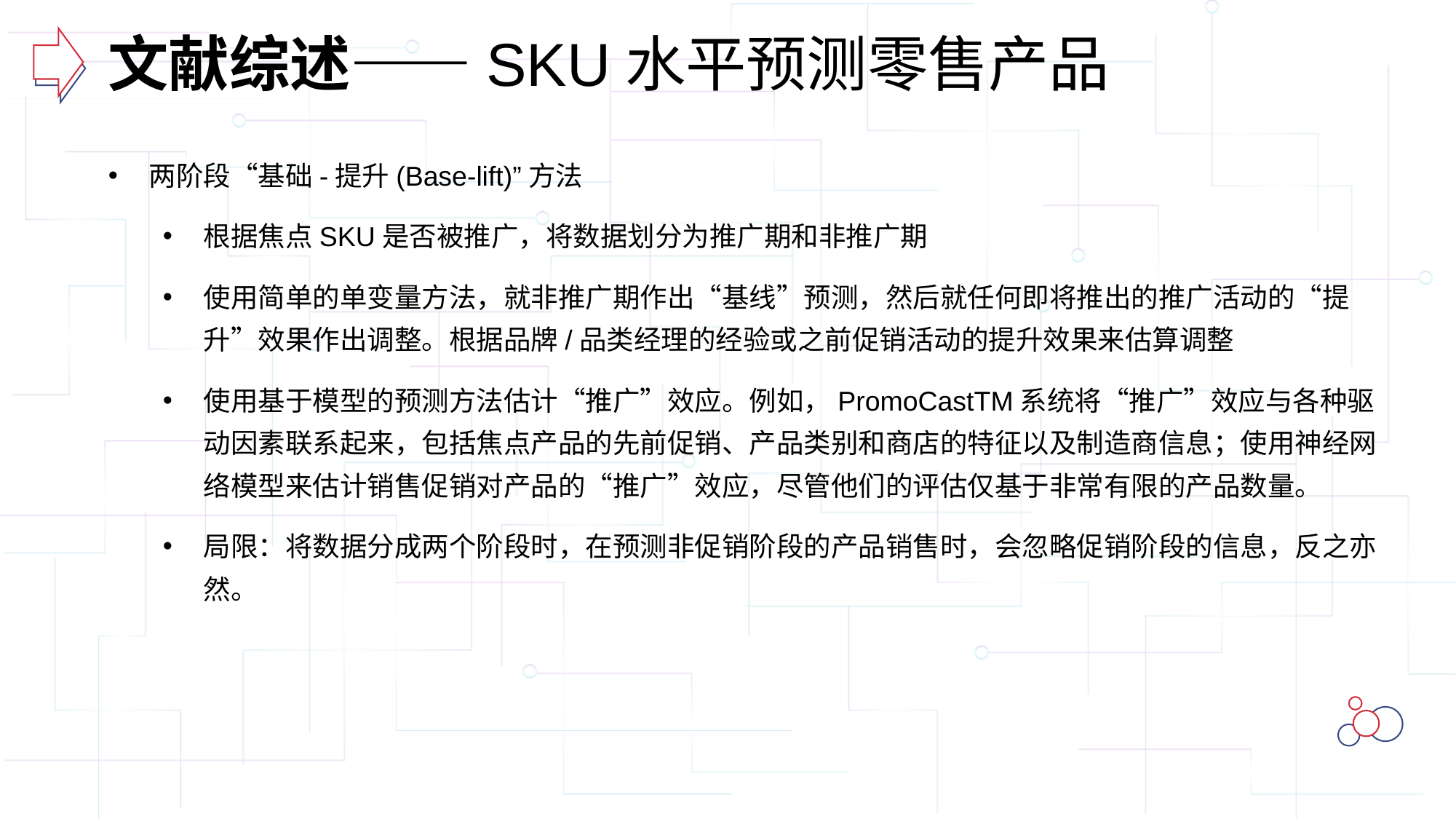

文献综述——SKU水平预测零售产品
两阶段“基础-提升(Base-lift)”方法
根据焦点SKU是否被推广，将数据划分为推广期和非推广期
使用简单的单变量方法，就非推广期作出“基线”预测，然后就任何即将推出的推广活动的“提升”效果作出调整。根据品牌/品类经理的经验或之前促销活动的提升效果来估算调整
使用基于模型的预测方法估计“推广”效应。例如，PromoCastTM系统将“推广”效应与各种驱动因素联系起来，包括焦点产品的先前促销、产品类别和商店的特征以及制造商信息；使用神经网络模型来估计销售促销对产品的“推广”效应，尽管他们的评估仅基于非常有限的产品数量。
局限：将数据分成两个阶段时，在预测非促销阶段的产品销售时，会忽略促销阶段的信息，反之亦然。